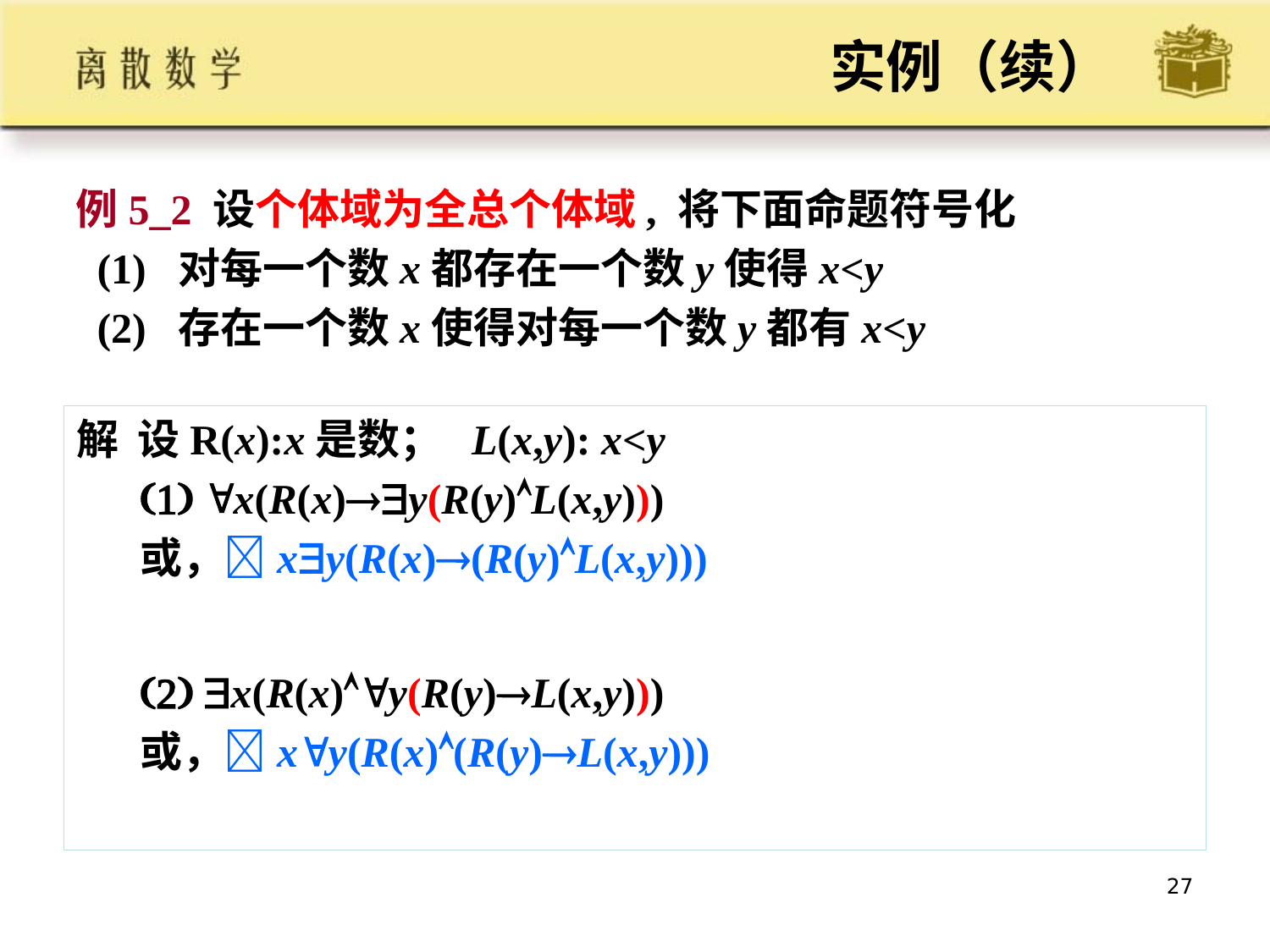

# 实例（续）
例5_2 设个体域为全总个体域, 将下面命题符号化
  (1)  对每一个数x都存在一个数y使得x<y
  (2)  存在一个数x使得对每一个数y都有x<y
解  设R(x):x是数；  L(x,y): x<y
∀x(R(x)→∃y(R(y)∧L(x,y)))
或，∀x∃y(R(x)→(R(y)∧L(x,y)))

∃x(R(x)∧∀y(R(y)→L(x,y)))
或，∃x∀y(R(x)∧(R(y)→L(x,y)))

27